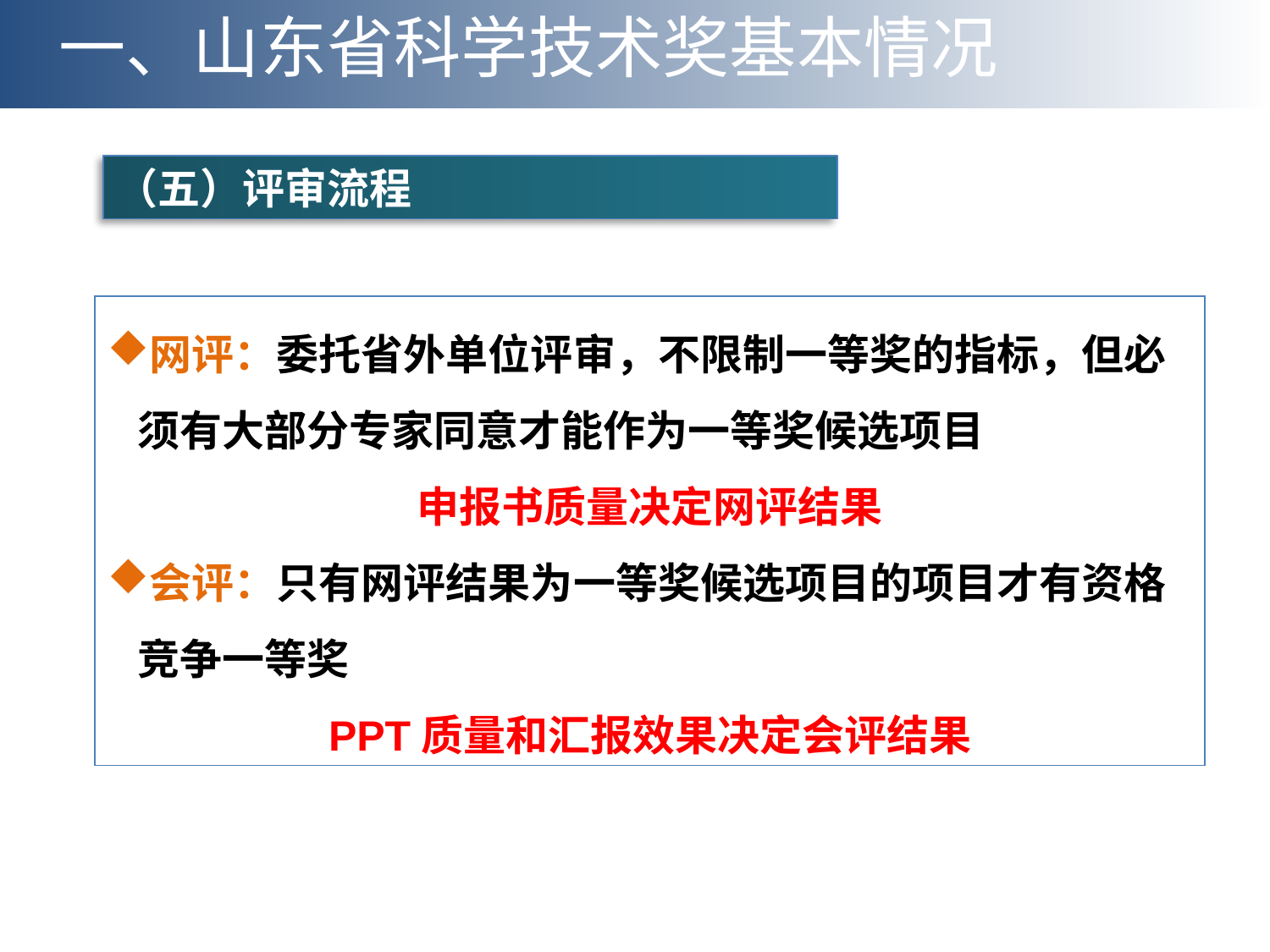

一、山东省科学技术奖基本情况
（五）评审流程
网评：委托省外单位评审，不限制一等奖的指标，但必须有大部分专家同意才能作为一等奖候选项目
申报书质量决定网评结果
会评：只有网评结果为一等奖候选项目的项目才有资格竞争一等奖
PPT质量和汇报效果决定会评结果